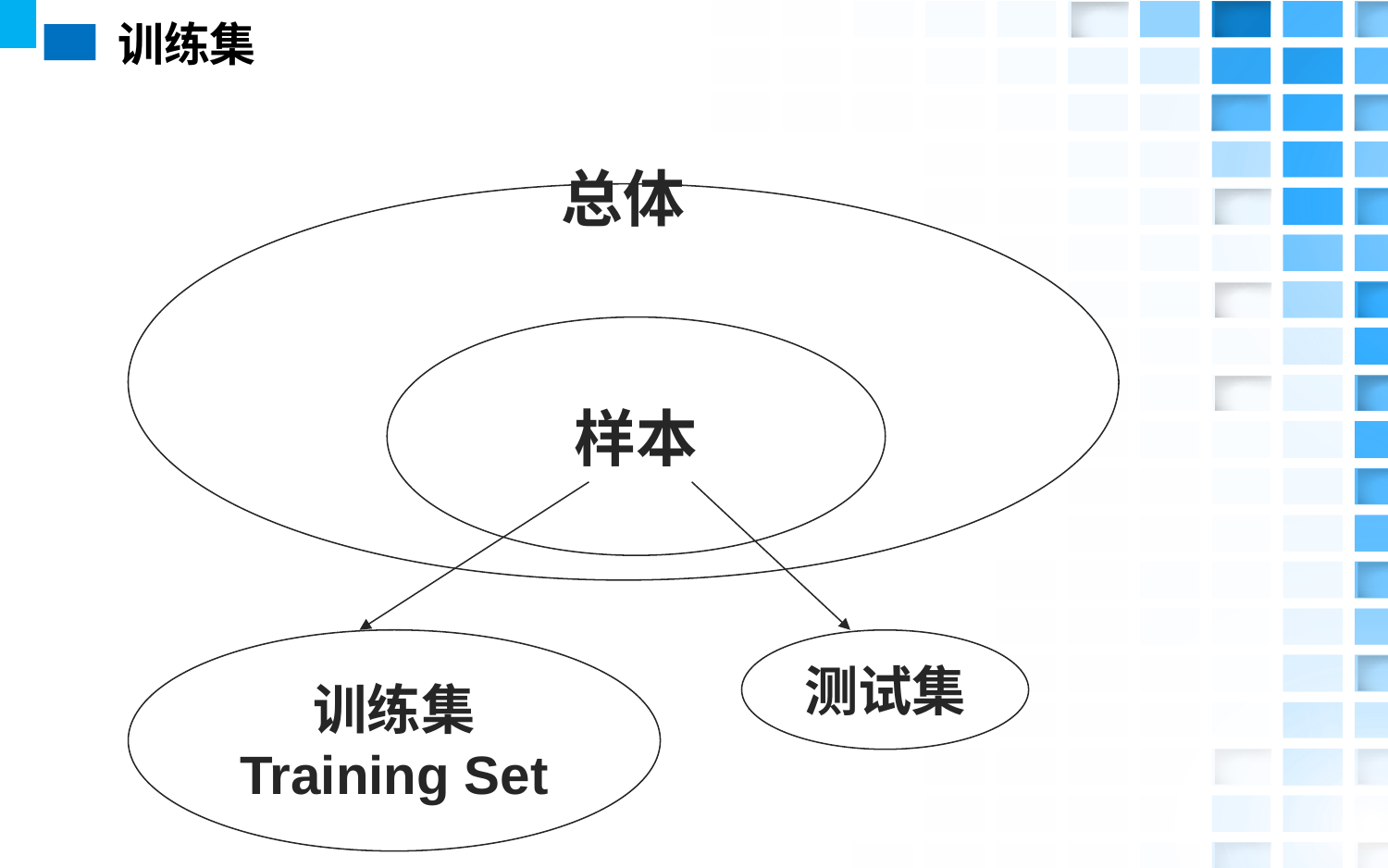

# 训练集

总体

样本

训练集
Training Set
测试集